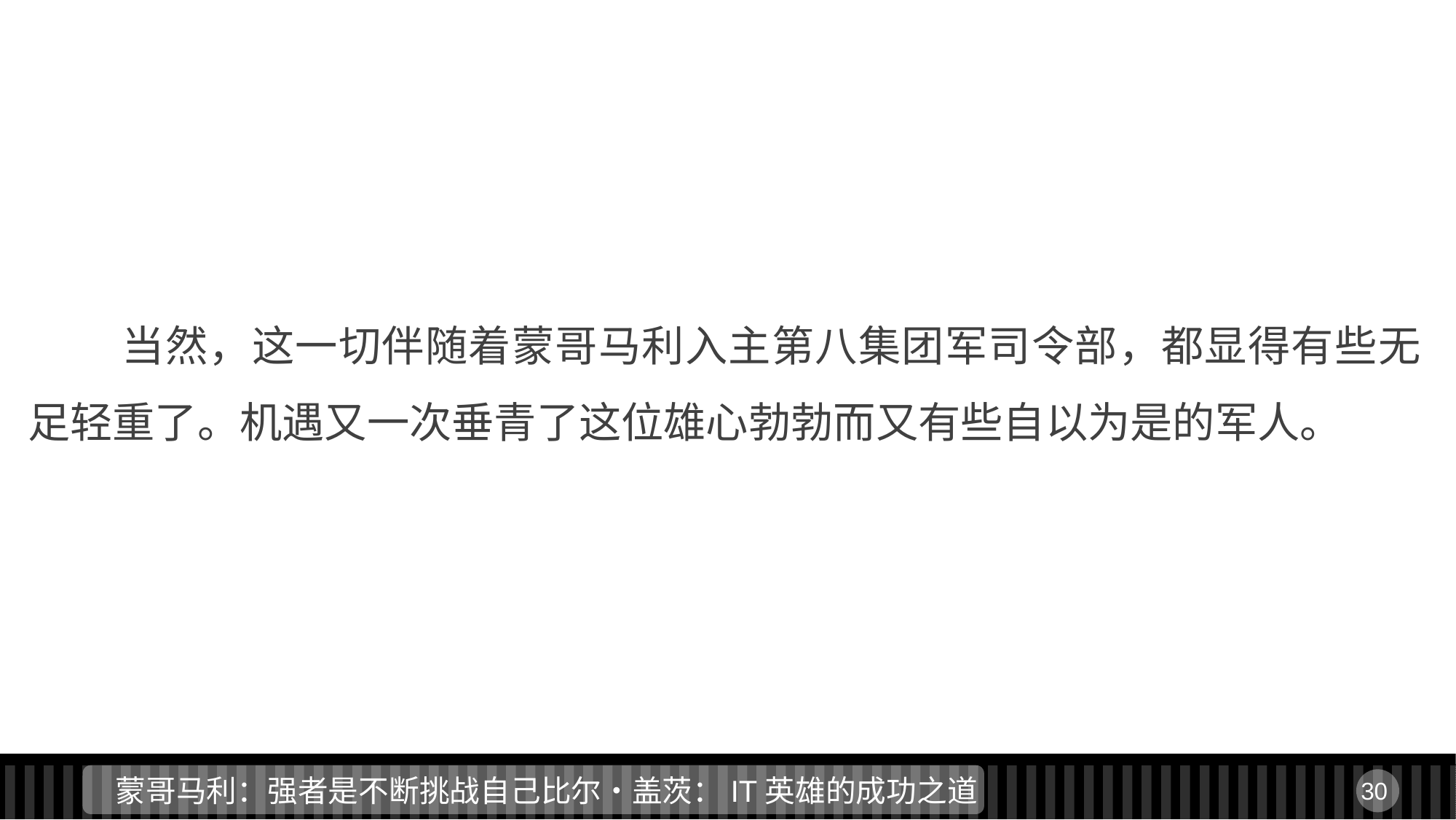

当然，这一切伴随着蒙哥马利入主第八集团军司令部，都显得有些无足轻重了。机遇又一次垂青了这位雄心勃勃而又有些自以为是的军人。